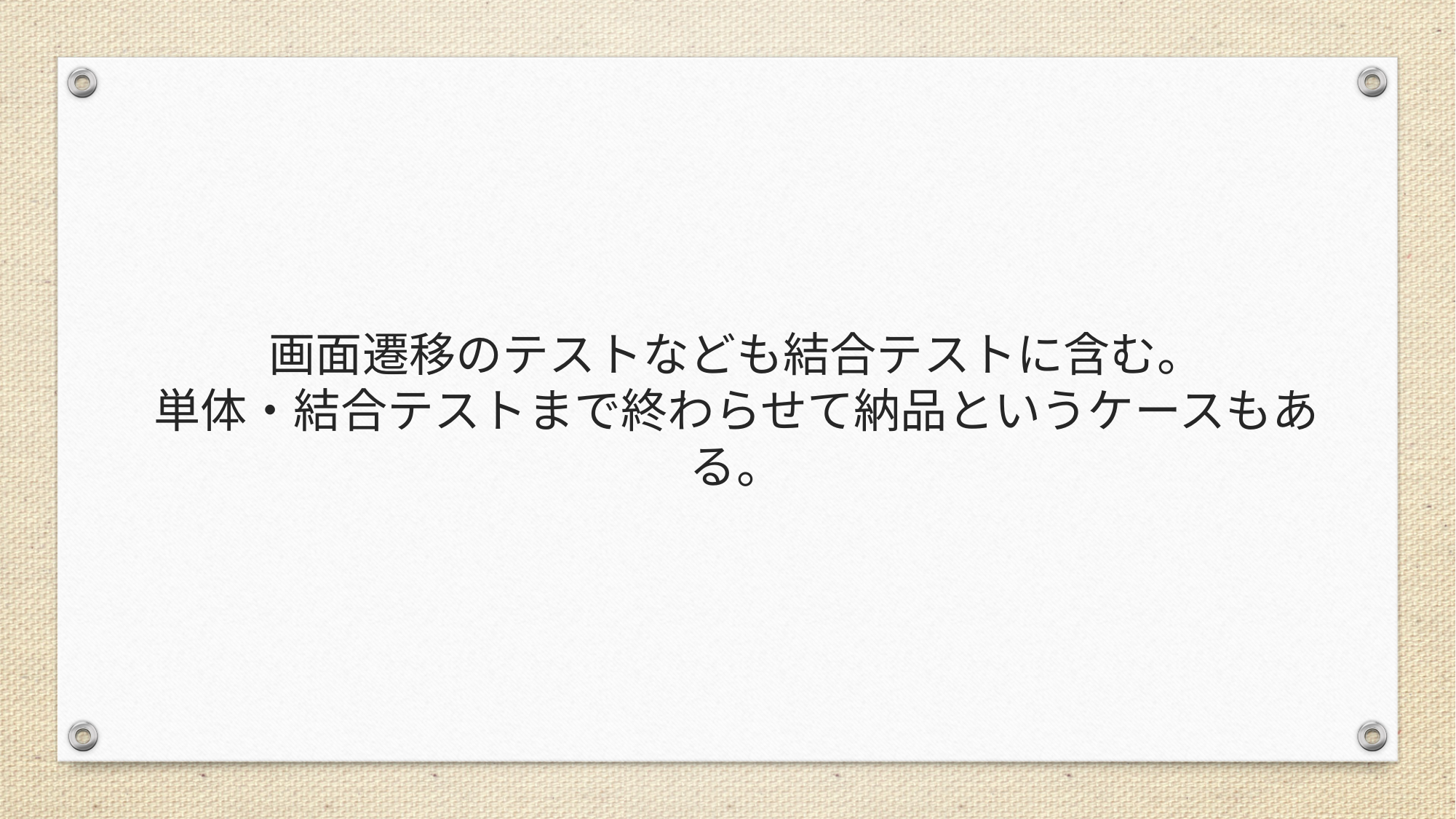

画面遷移のテストなども結合テストに含む。
単体・結合テストまで終わらせて納品というケースもある。